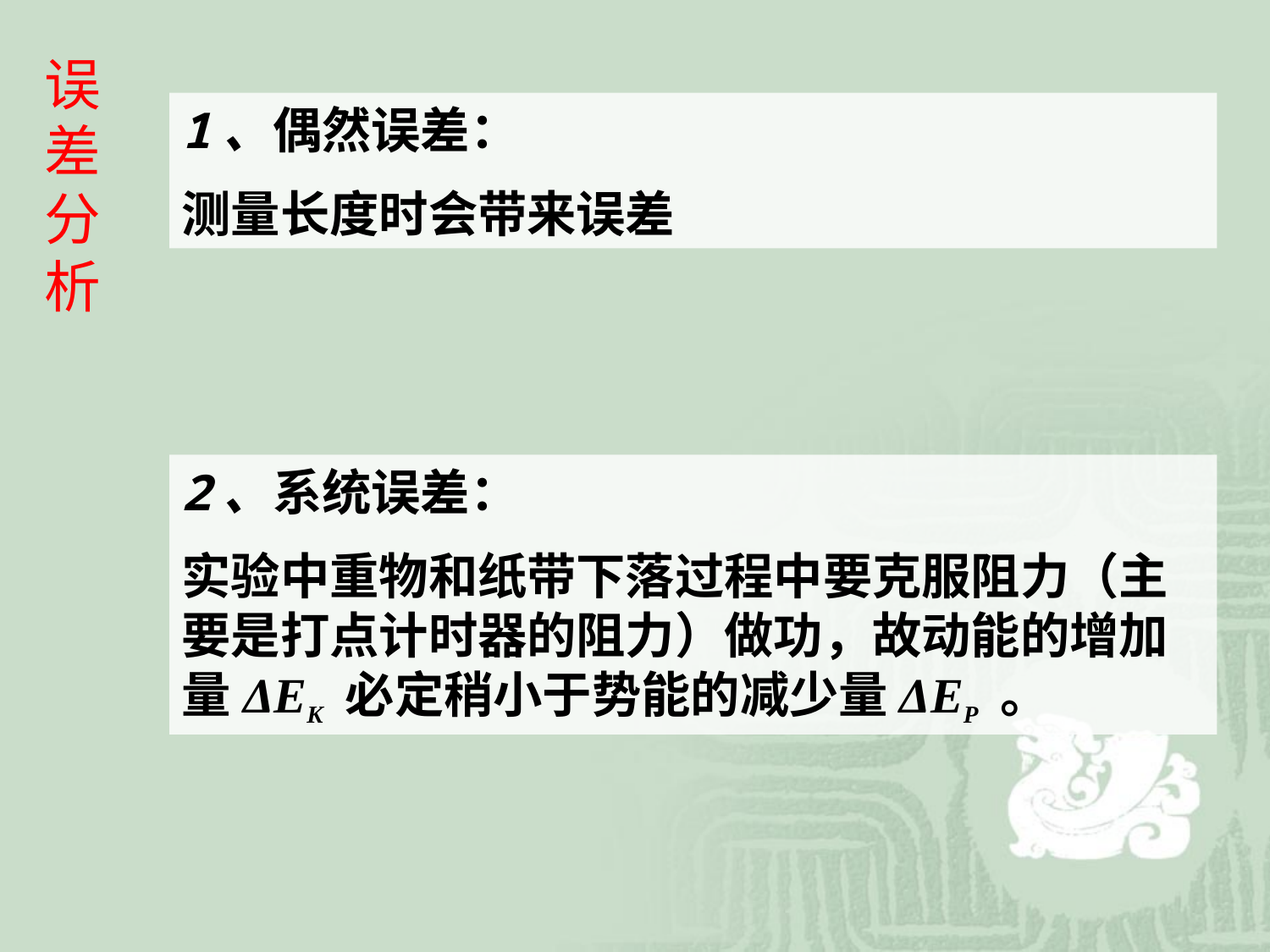

误差分析
1、偶然误差：
测量长度时会带来误差
2、系统误差：
实验中重物和纸带下落过程中要克服阻力（主要是打点计时器的阻力）做功，故动能的增加量ΔEK  必定稍小于势能的减少量ΔEP  。